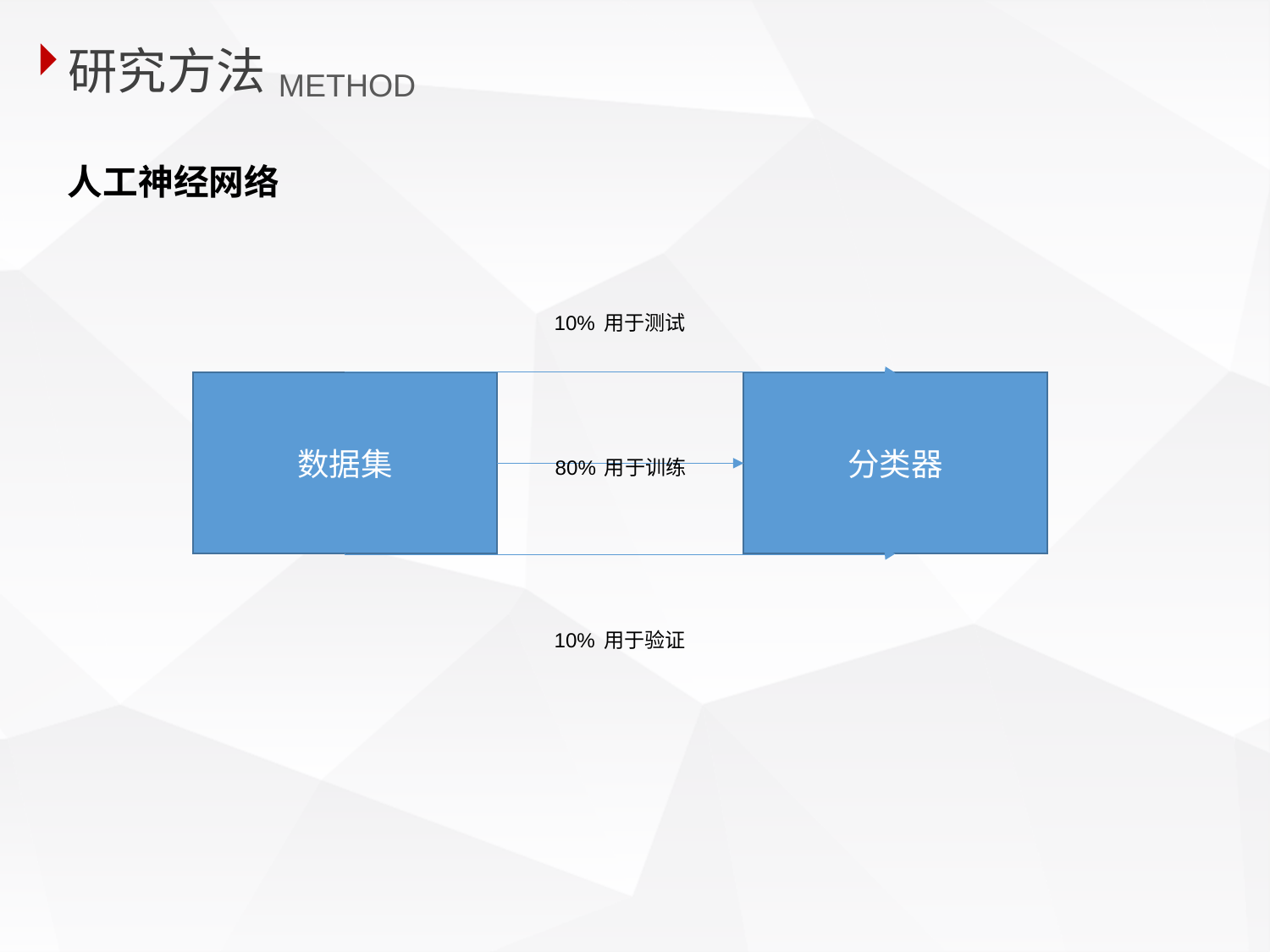

研究方法

  METHOD
人工神经网络
10%用于测试
数据集
分类器
80%用于训练
10%用于验证